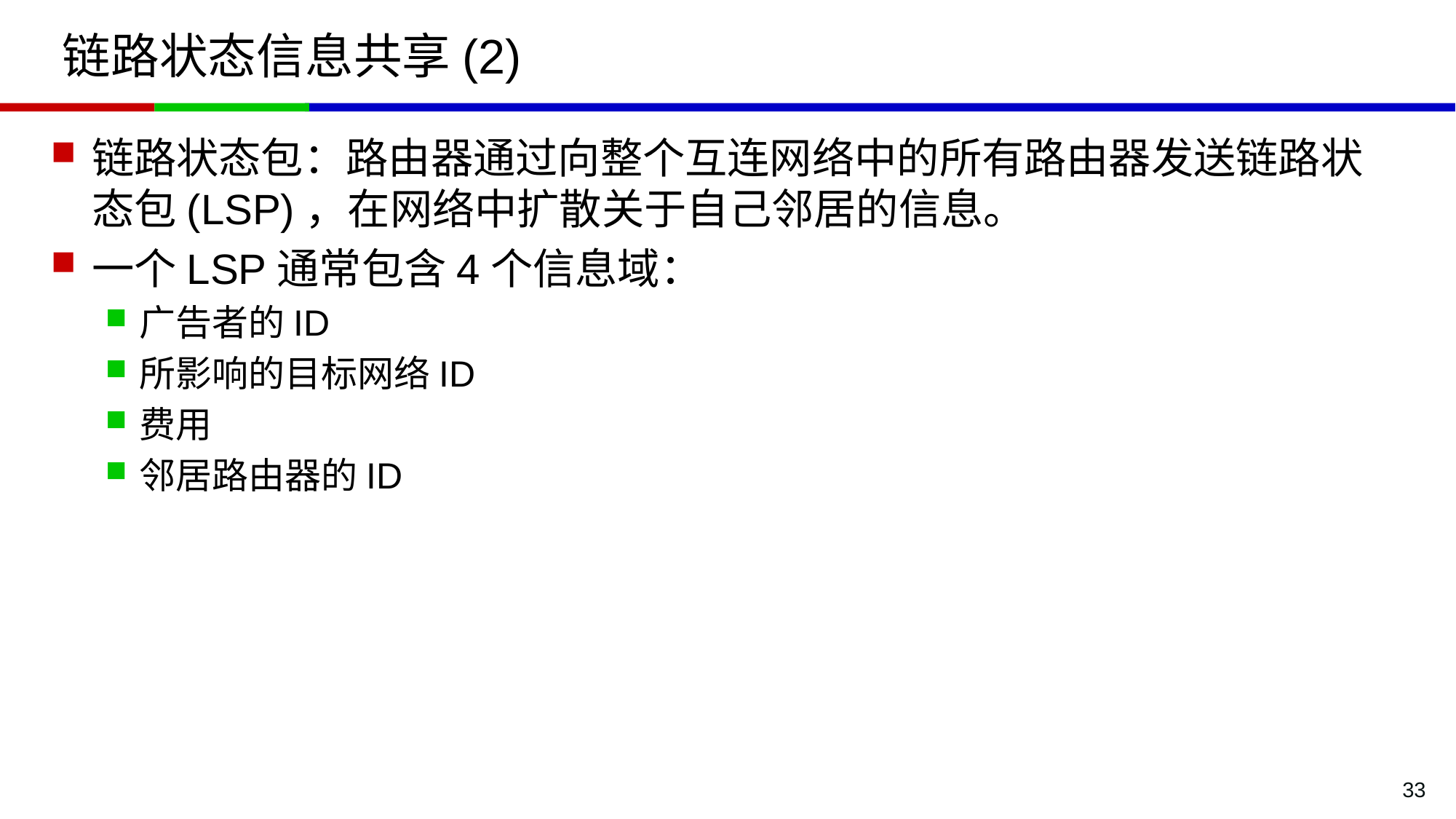

# 链路状态信息共享(2)
链路状态包：路由器通过向整个互连网络中的所有路由器发送链路状态包(LSP)，在网络中扩散关于自己邻居的信息。
一个LSP通常包含4个信息域：
广告者的ID
所影响的目标网络ID
费用
邻居路由器的ID
33